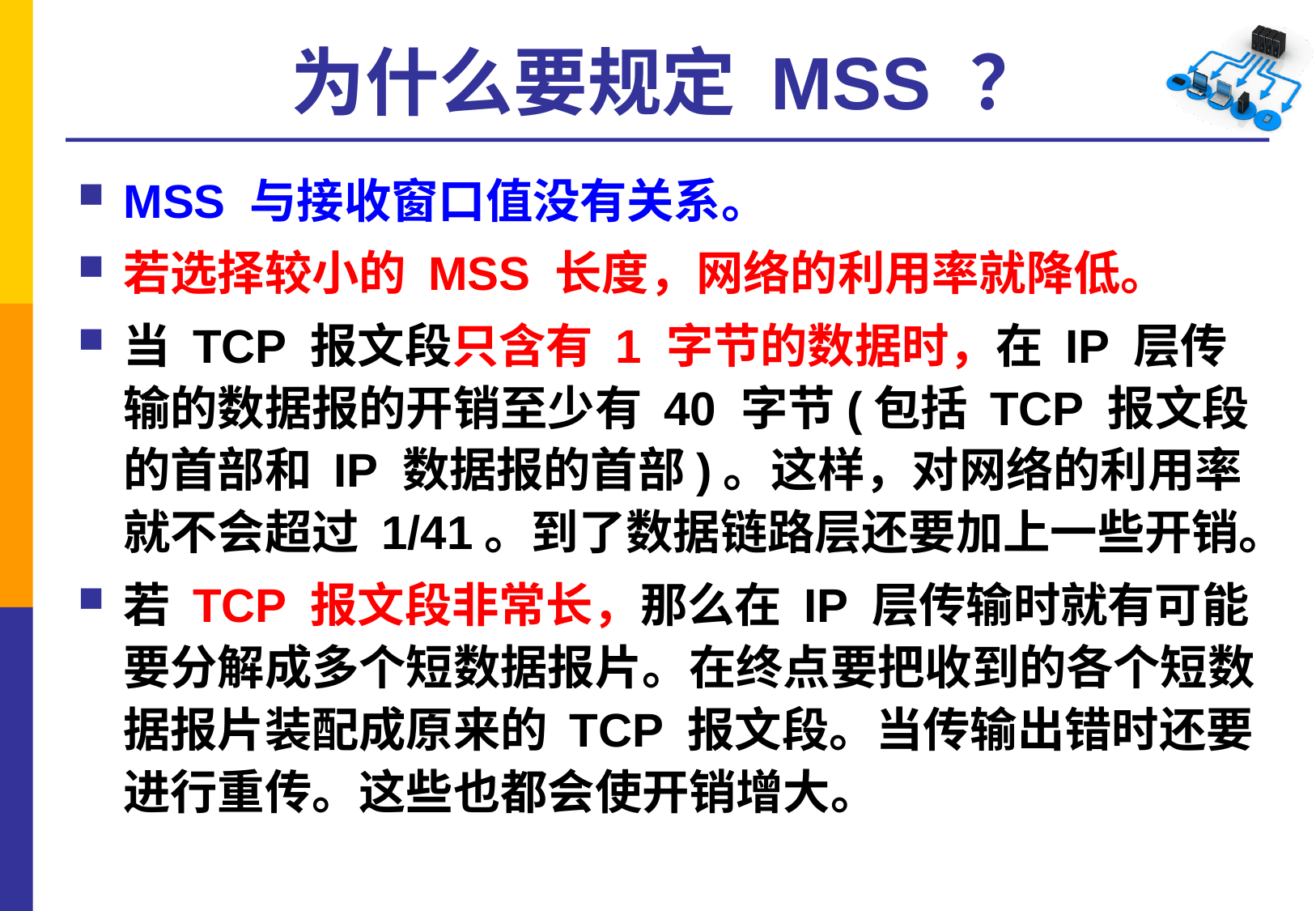

# 为什么要规定 MSS ？
MSS 与接收窗口值没有关系。
若选择较小的 MSS 长度，网络的利用率就降低。
当 TCP 报文段只含有 1 字节的数据时，在 IP 层传输的数据报的开销至少有 40 字节(包括 TCP 报文段的首部和 IP 数据报的首部)。这样，对网络的利用率就不会超过 1/41。到了数据链路层还要加上一些开销。
若 TCP 报文段非常长，那么在 IP 层传输时就有可能要分解成多个短数据报片。在终点要把收到的各个短数据报片装配成原来的 TCP 报文段。当传输出错时还要进行重传。这些也都会使开销增大。